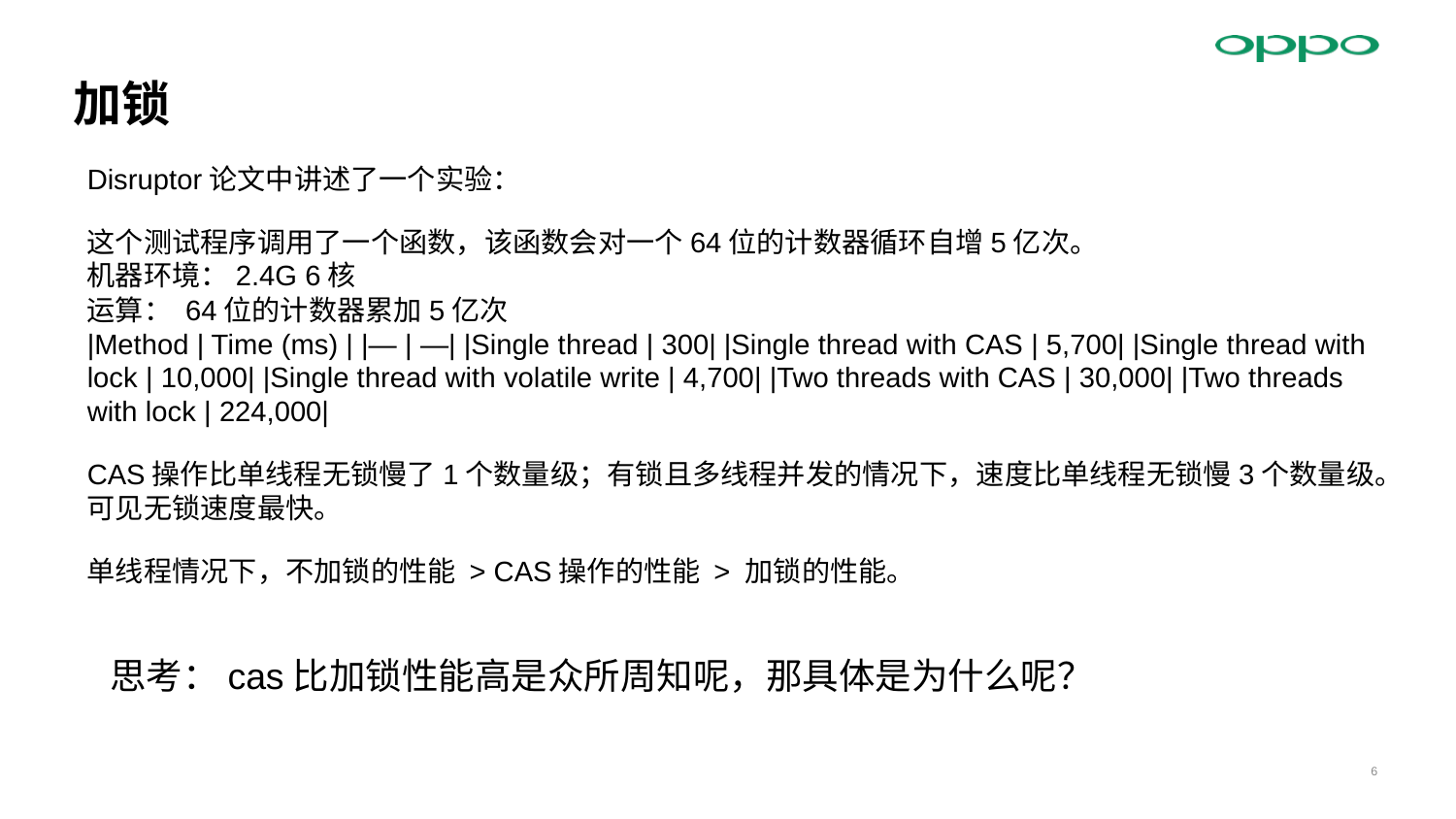

# 加锁
Disruptor论文中讲述了一个实验：

这个测试程序调用了一个函数，该函数会对一个64位的计数器循环自增5亿次。
机器环境：2.4G 6核
运算： 64位的计数器累加5亿次
|Method | Time (ms) | |— | —| |Single thread | 300| |Single thread with CAS | 5,700| |Single thread with lock | 10,000| |Single thread with volatile write | 4,700| |Two threads with CAS | 30,000| |Two threads with lock | 224,000|

CAS操作比单线程无锁慢了1个数量级；有锁且多线程并发的情况下，速度比单线程无锁慢3个数量级。可见无锁速度最快。

单线程情况下，不加锁的性能 > CAS操作的性能 > 加锁的性能。

思考：cas比加锁性能高是众所周知呢，那具体是为什么呢？